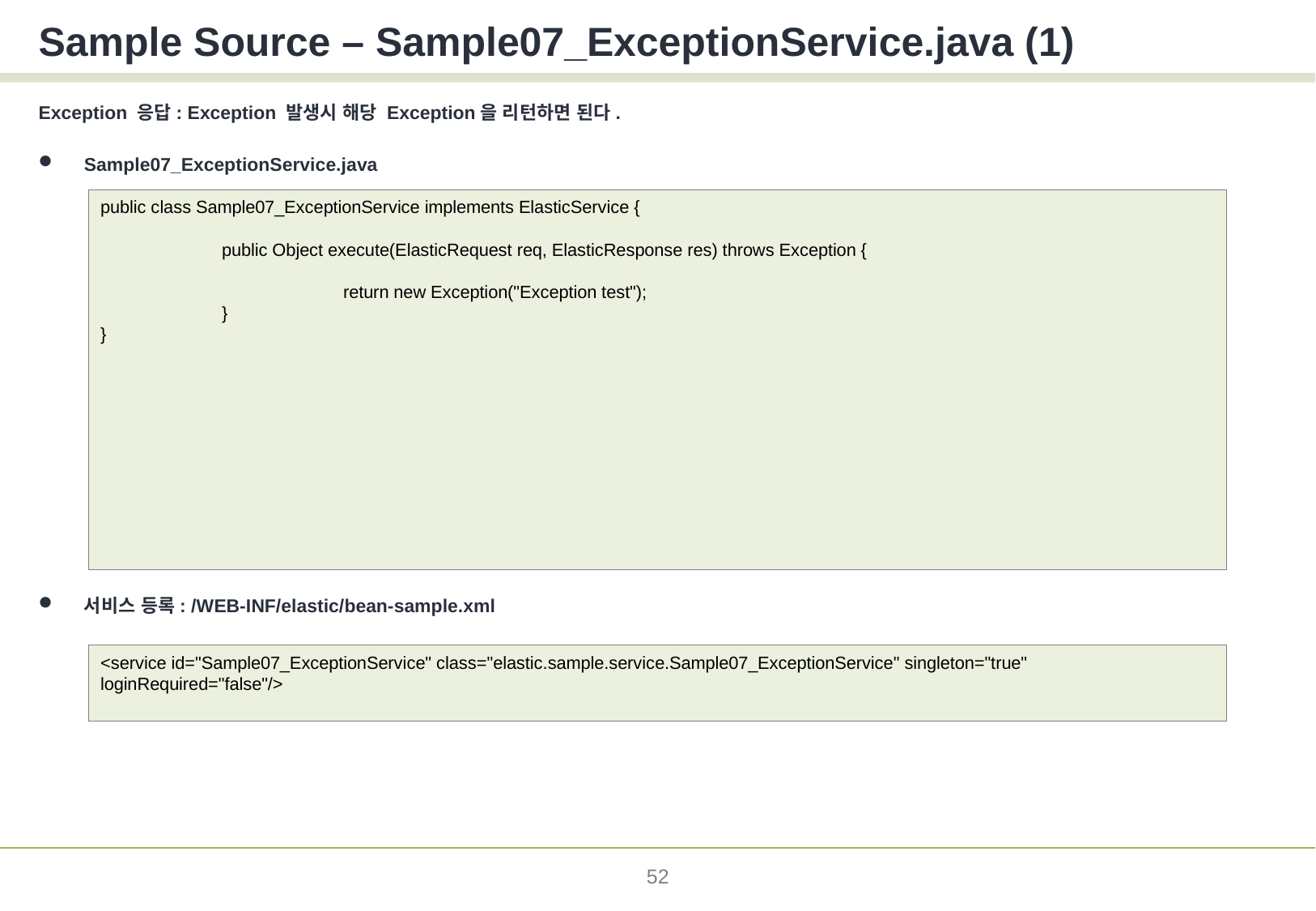

# Sample Source – Sample07_ExceptionService.java (1)
Exception 응답: Exception 발생시 해당 Exception을 리턴하면 된다.

Sample07_ExceptionService.java

서비스 등록: /WEB-INF/elastic/bean-sample.xml

public class Sample07_ExceptionService implements ElasticService {

	public Object execute(ElasticRequest req, ElasticResponse res) throws Exception {

		return new Exception("Exception test");
	}
}
<service id="Sample07_ExceptionService" class="elastic.sample.service.Sample07_ExceptionService" singleton="true" loginRequired="false"/>
52